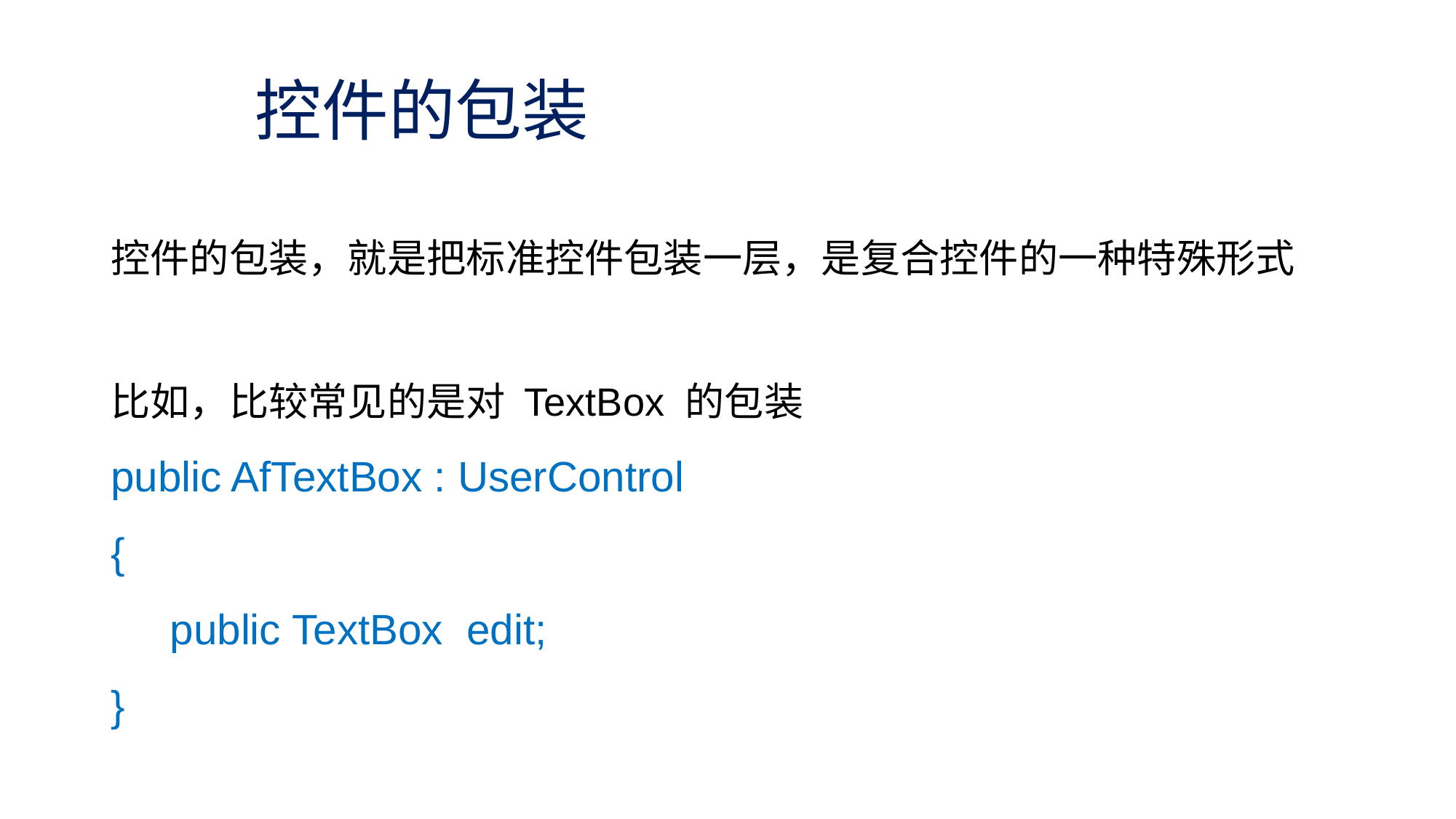

# 控件的包装
控件的包装，就是把标准控件包装一层，是复合控件的一种特殊形式

比如，比较常见的是对 TextBox 的包装
public AfTextBox : UserControl
{
     public TextBox  edit;
}